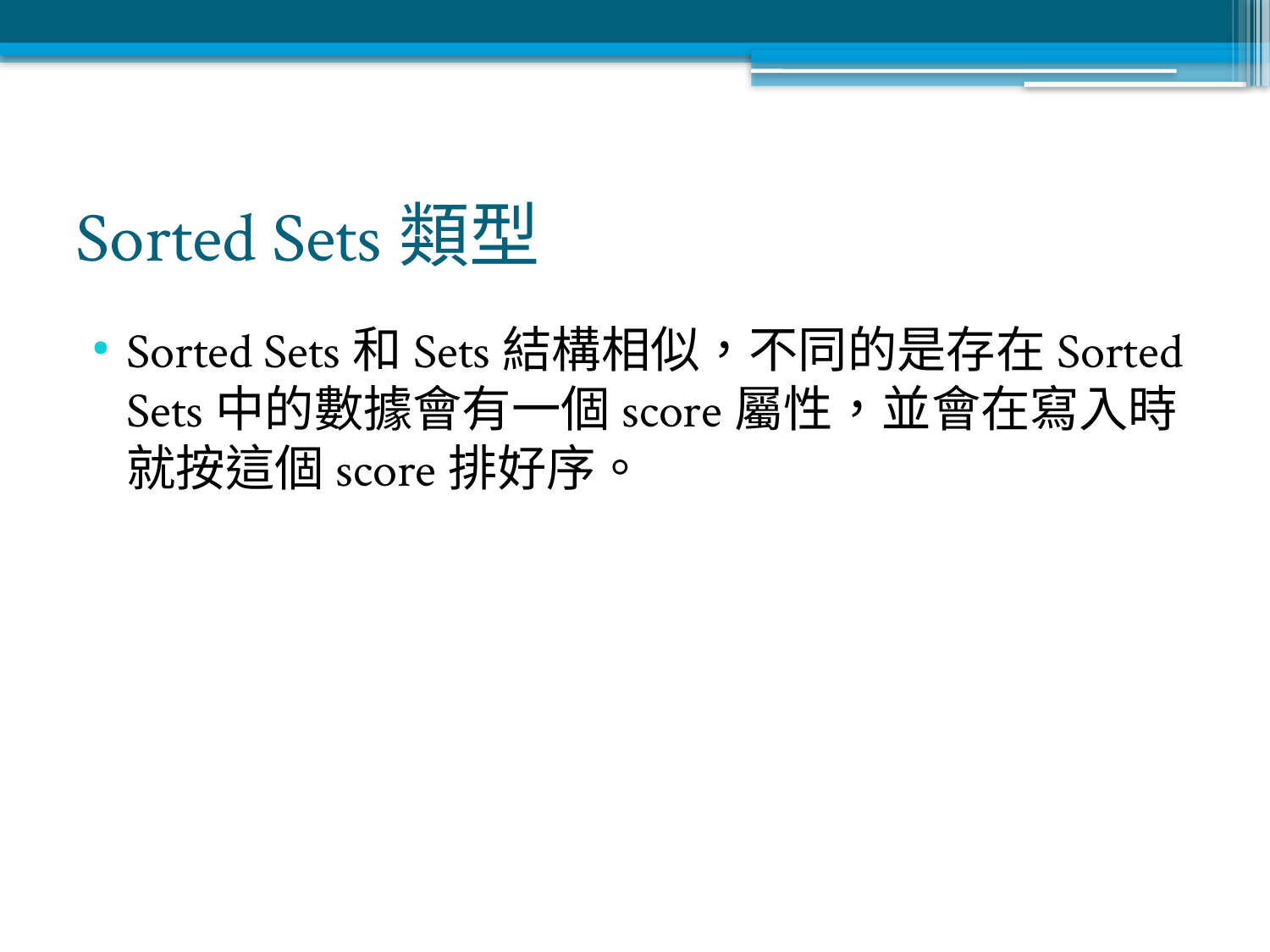

# Sorted Sets類型
Sorted Sets和Sets結構相似，不同的是存在Sorted Sets中的數據會有一個score屬性，並會在寫入時就按這個score排好序。